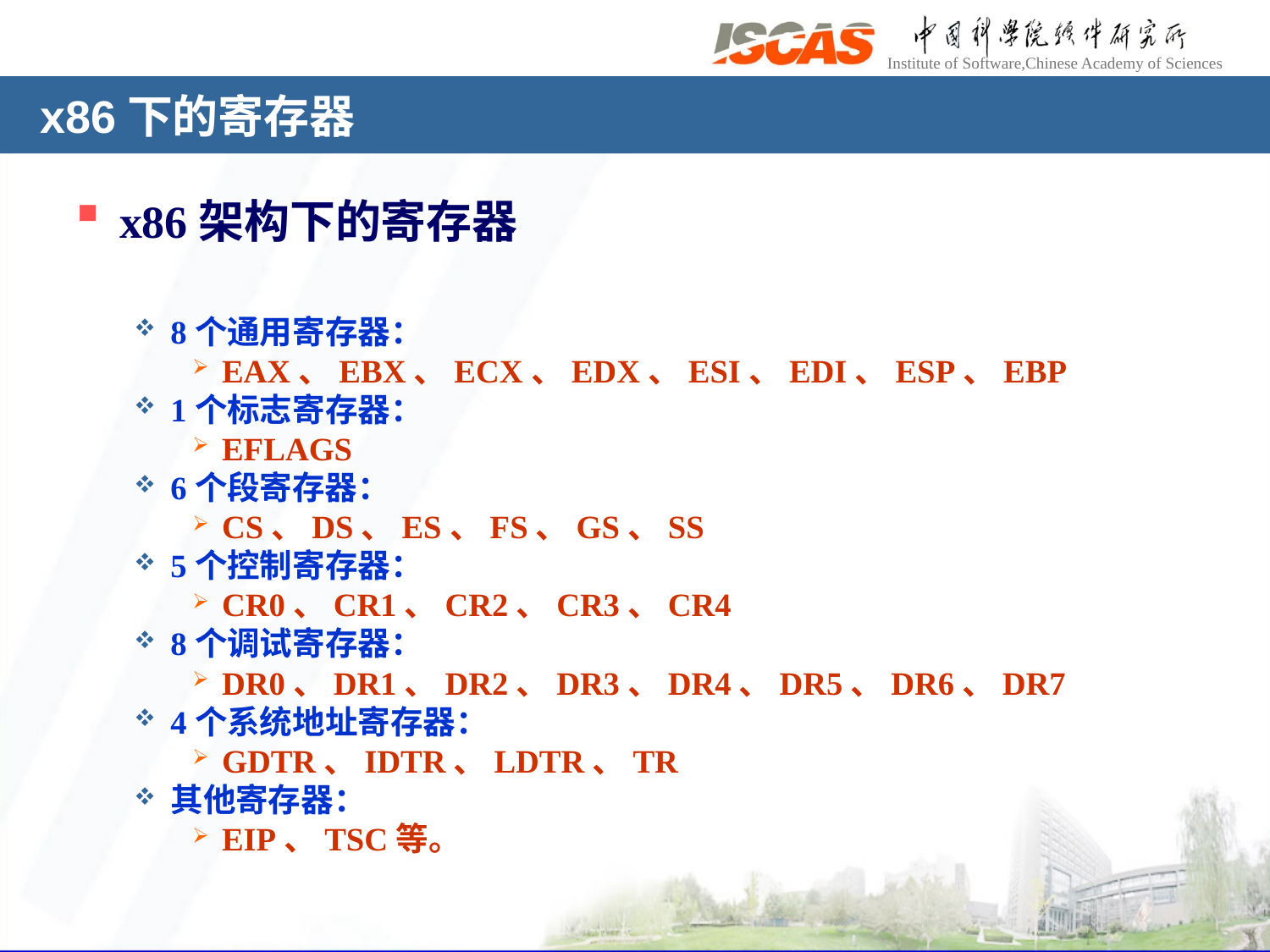

# x86下的寄存器
x86架构下的寄存器

8个通用寄存器：
EAX、EBX、ECX、EDX、ESI、EDI、ESP、EBP
1个标志寄存器：
EFLAGS
6个段寄存器：
CS、DS、ES、FS、GS、SS
5个控制寄存器：
CR0、CR1、CR2、CR3、CR4
8个调试寄存器：
DR0、DR1、DR2、DR3、DR4、DR5、DR6、DR7
4个系统地址寄存器：
GDTR、IDTR、LDTR、TR
其他寄存器：
EIP、TSC等。